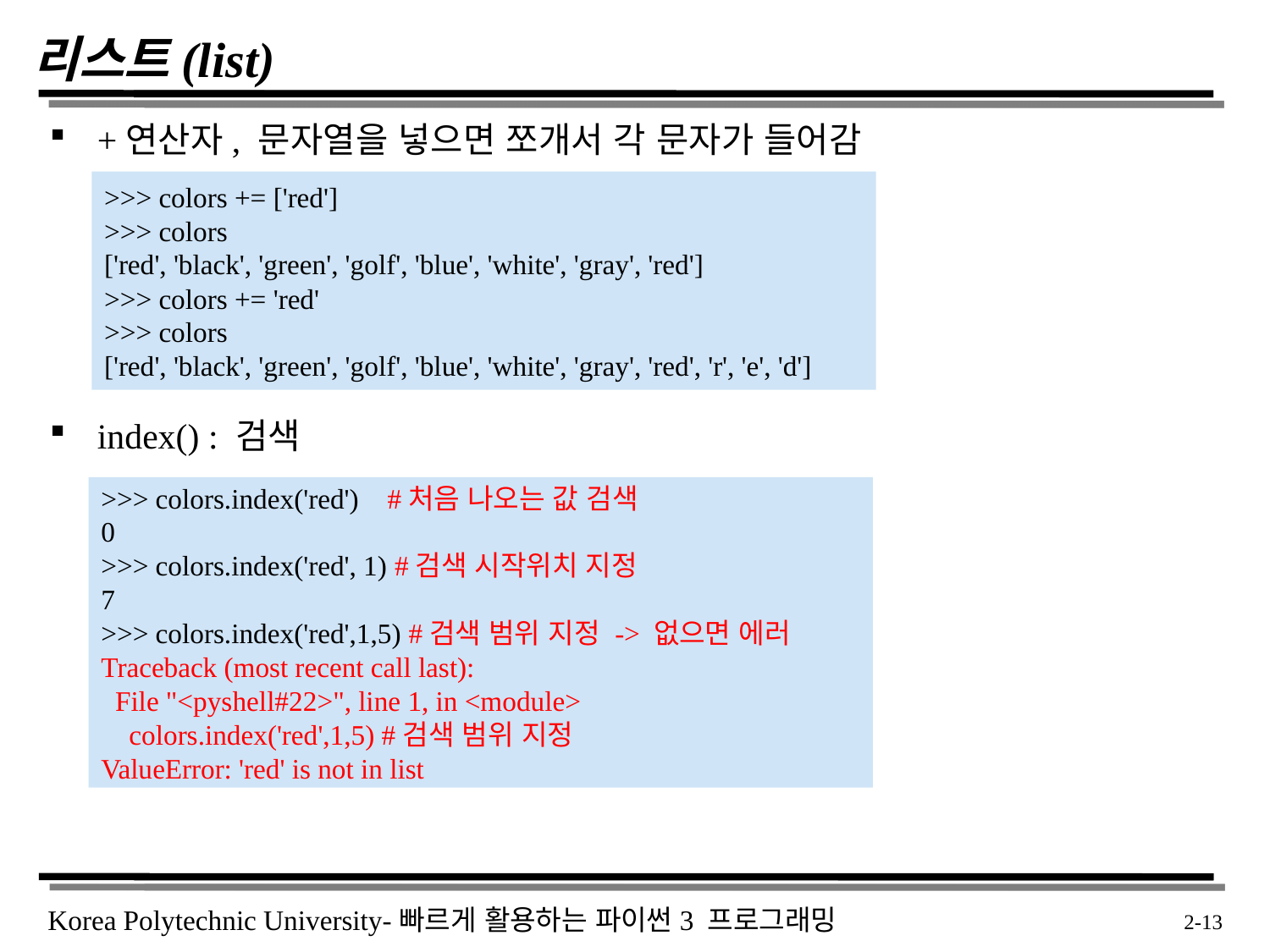

# 리스트(list)
+연산자, 문자열을 넣으면 쪼개서 각 문자가 들어감

index() : 검색

>>> colors += ['red']
>>> colors
['red', 'black', 'green', 'golf', 'blue', 'white', 'gray', 'red']
>>> colors += 'red'
>>> colors
['red', 'black', 'green', 'golf', 'blue', 'white', 'gray', 'red', 'r', 'e', 'd']
>>> colors.index('red')    #처음 나오는 값 검색
0
>>> colors.index('red', 1) #검색 시작위치 지정
7
>>> colors.index('red',1,5) #검색 범위 지정 -> 없으면 에러
Traceback (most recent call last):
  File "<pyshell#22>", line 1, in <module>
    colors.index('red',1,5) #검색 범위 지정
ValueError: 'red' is not in list
 2-13